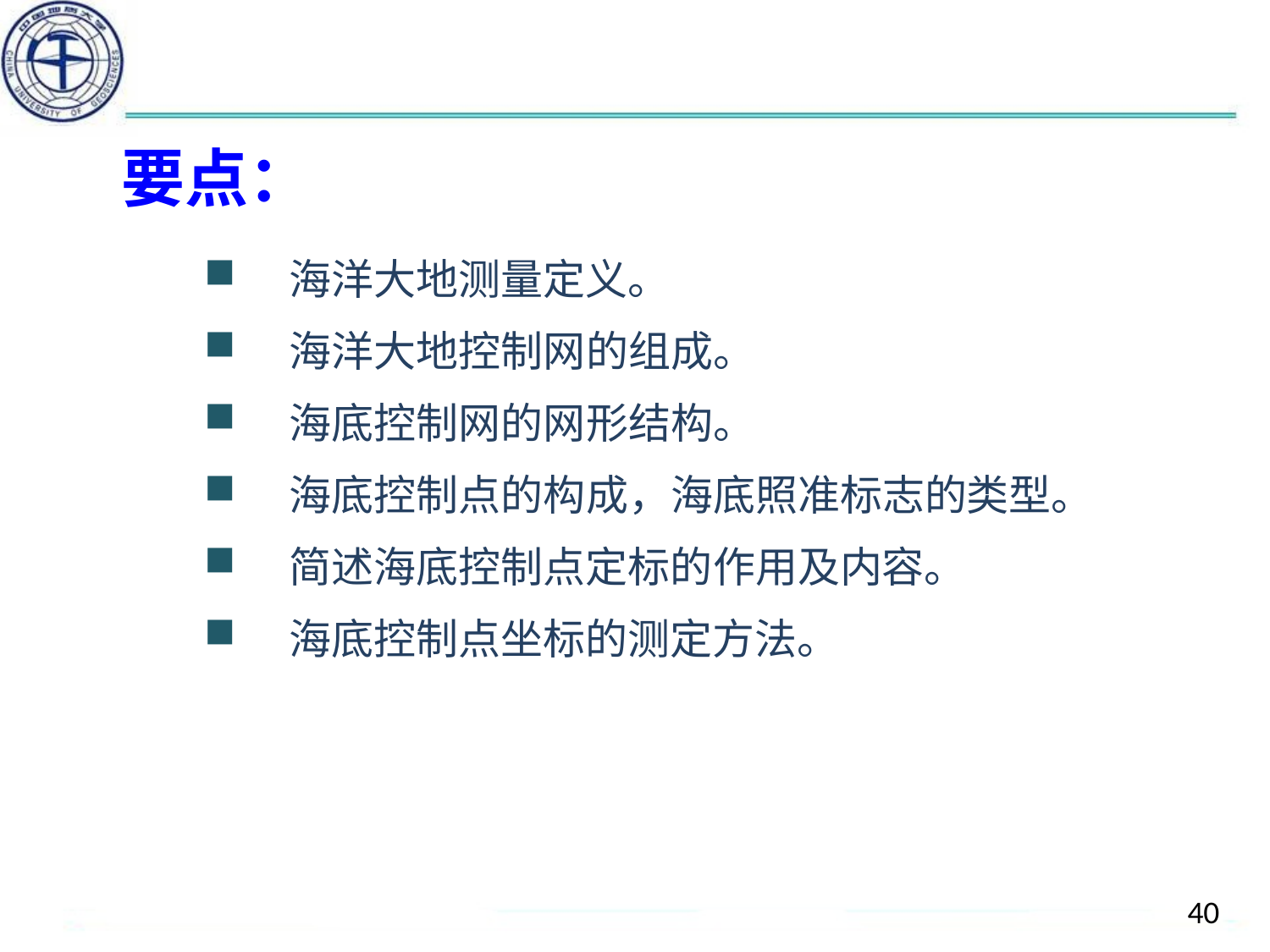

# 要点：
海洋大地测量定义。
海洋大地控制网的组成。
海底控制网的网形结构。
海底控制点的构成，海底照准标志的类型。
简述海底控制点定标的作用及内容。
海底控制点坐标的测定方法。
40